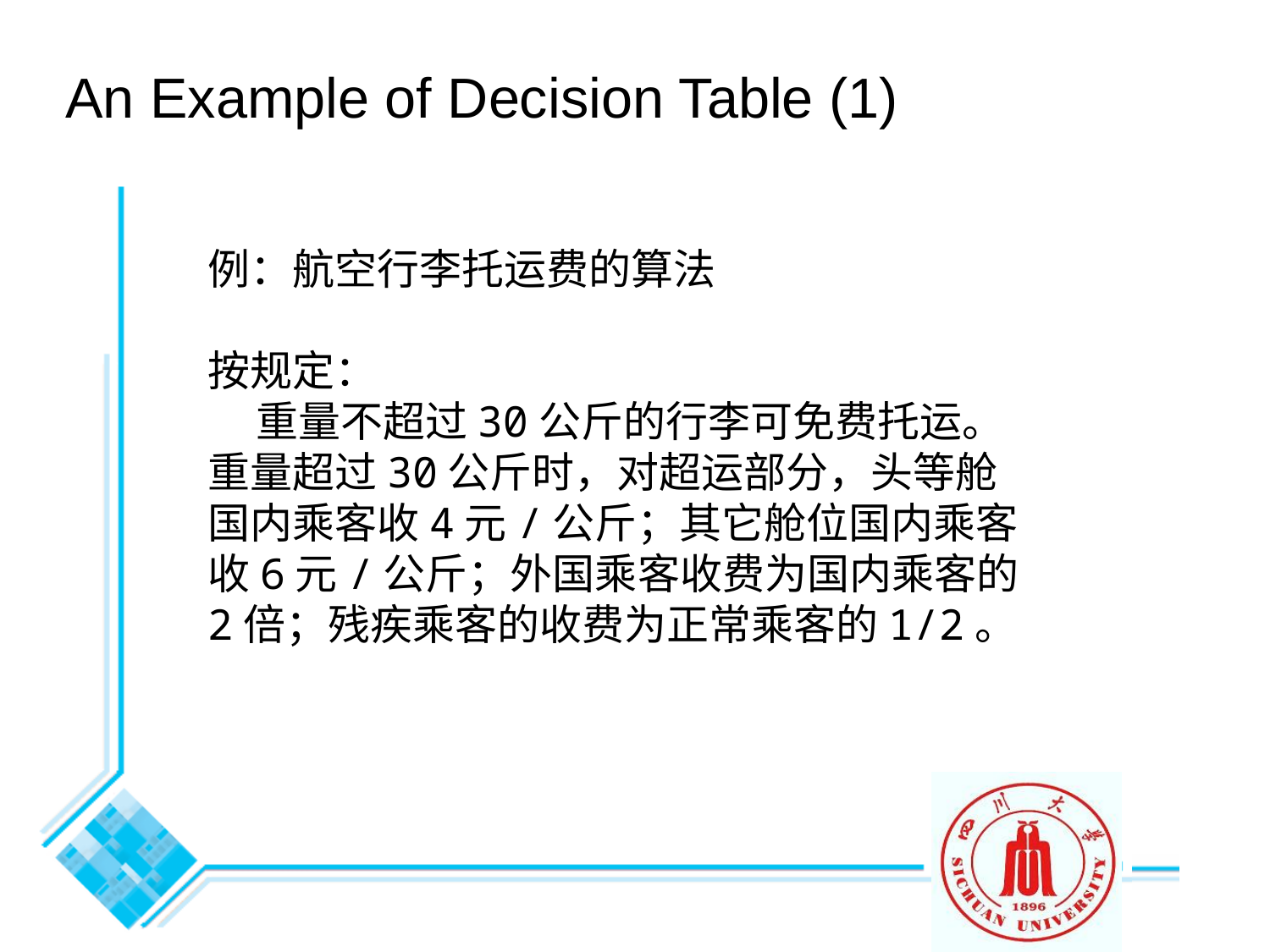

# An Example of Decision Table (1)
例：航空行李托运费的算法

按规定：
    重量不超过30公斤的行李可免费托运。重量超过30公斤时，对超运部分，头等舱国内乘客收4元/公斤；其它舱位国内乘客收6元/公斤；外国乘客收费为国内乘客的2倍；残疾乘客的收费为正常乘客的1/2。
73